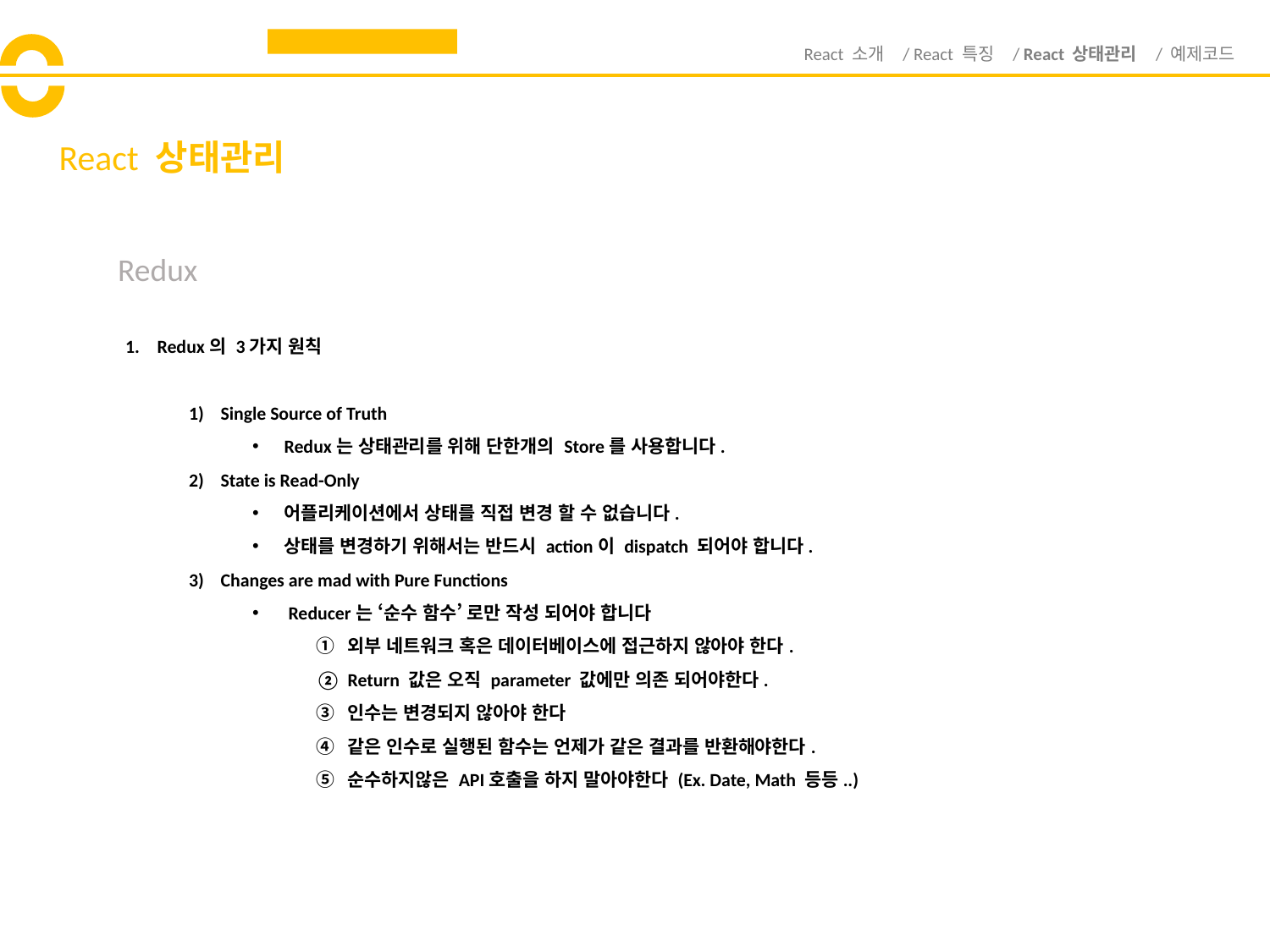

React 소개   / React 특징   / React 상태관리   / 예제코드

# React 상태관리
Redux
Redux의 3가지 원칙

Single Source of Truth
Redux는 상태관리를 위해 단한개의 Store를 사용합니다.
State is Read-Only
어플리케이션에서 상태를 직접 변경 할 수 없습니다.
상태를 변경하기 위해서는 반드시 action이 dispatch 되어야 합니다.
Changes are mad with Pure Functions
 Reducer는 ‘순수 함수’ 로만 작성 되어야 합니다
외부 네트워크 혹은 데이터베이스에 접근하지 않아야 한다.
Return 값은 오직 parameter 값에만 의존 되어야한다.
인수는 변경되지 않아야 한다
같은 인수로 실행된 함수는 언제가 같은 결과를 반환해야한다.
순수하지않은 API호출을 하지 말아야한다 (Ex. Date, Math 등등..)